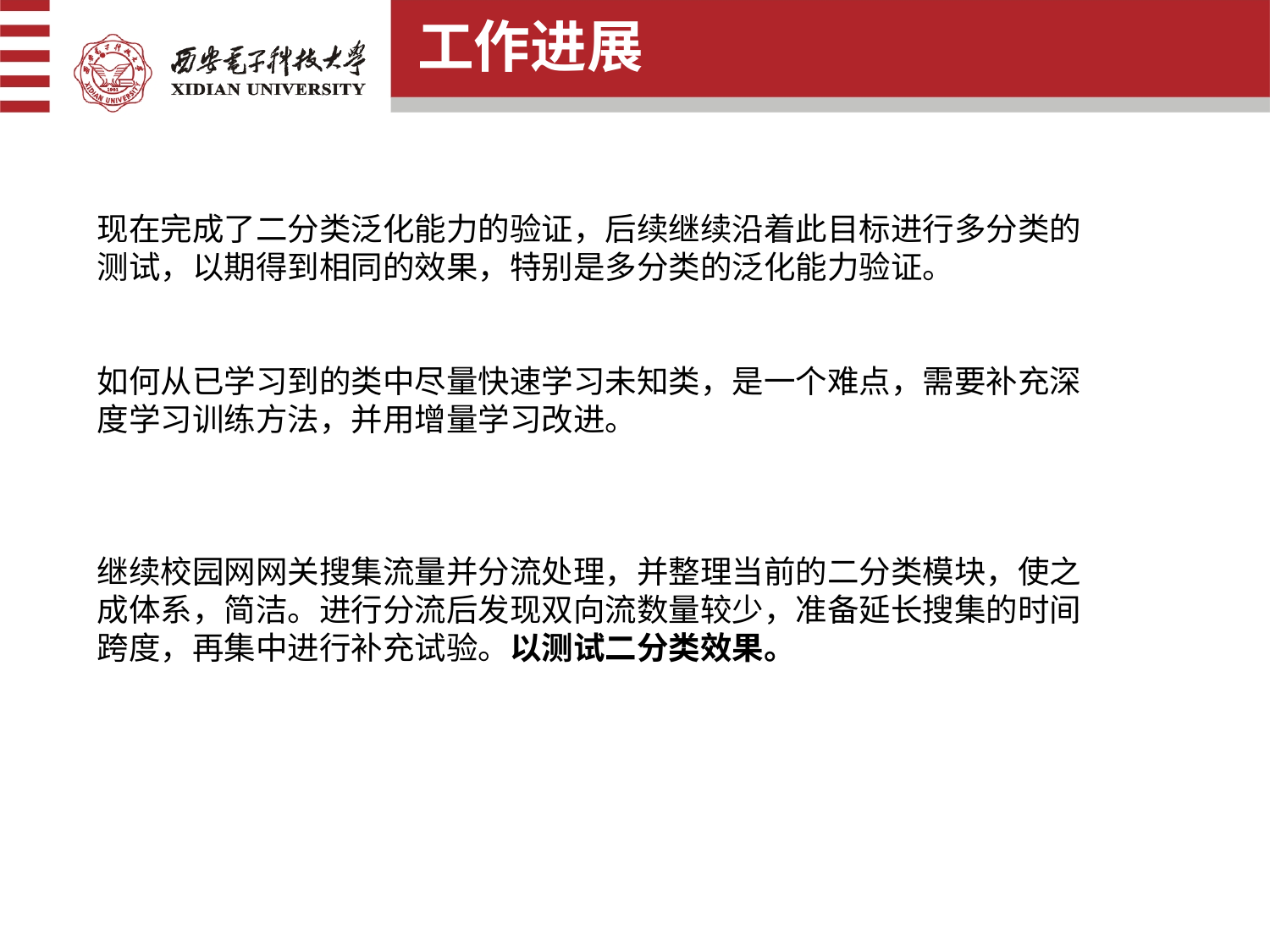

工作进展
现在完成了二分类泛化能力的验证，后续继续沿着此目标进行多分类的测试，以期得到相同的效果，特别是多分类的泛化能力验证。
如何从已学习到的类中尽量快速学习未知类，是一个难点，需要补充深度学习训练方法，并用增量学习改进。

继续校园网网关搜集流量并分流处理，并整理当前的二分类模块，使之成体系，简洁。进行分流后发现双向流数量较少，准备延长搜集的时间跨度，再集中进行补充试验。以测试二分类效果。